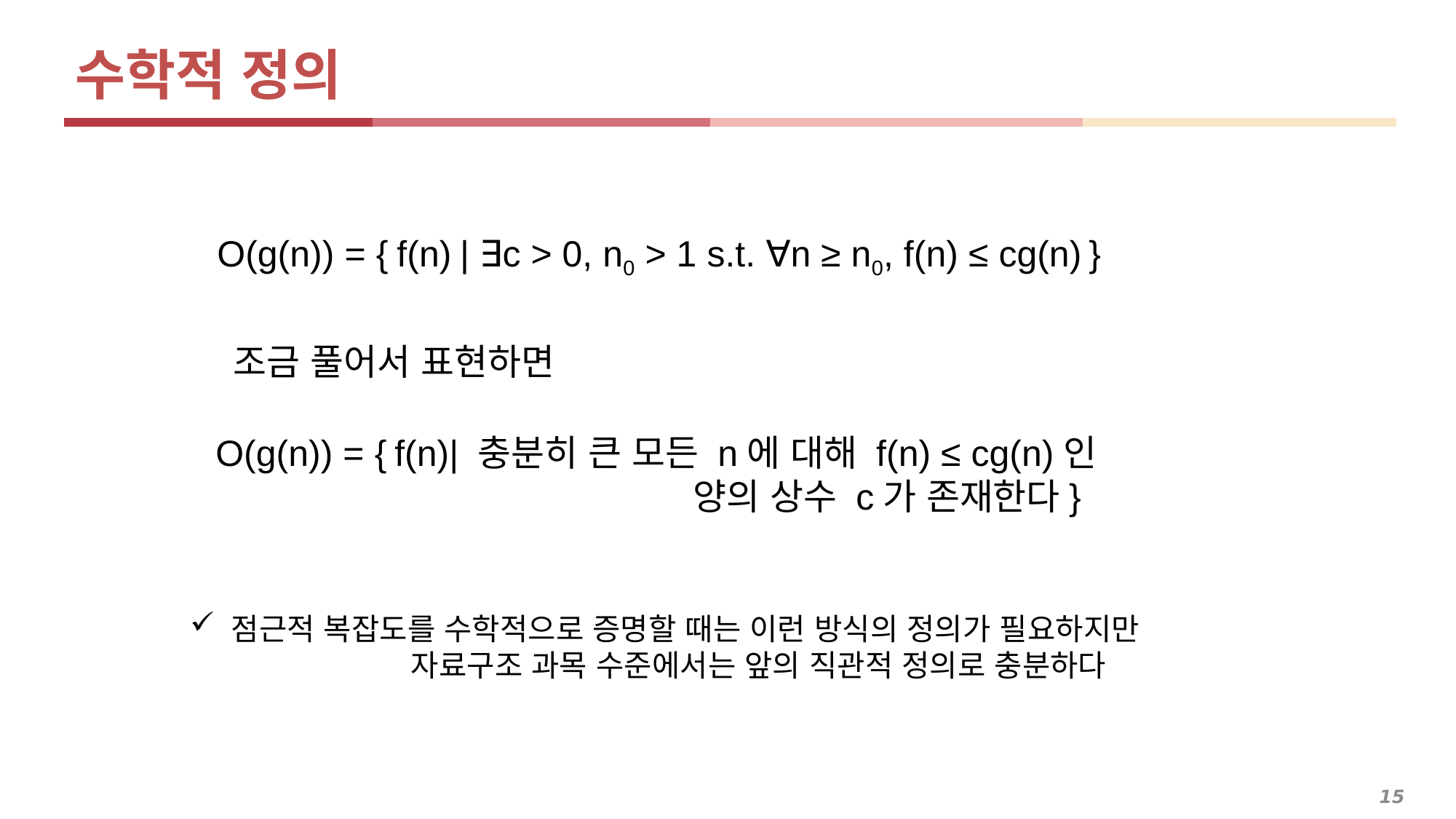

수학적 정의
O(g(n)) = { f(n) | ∃c > 0, n0 > 1 s.t. ∀n ≥ n0, f(n) ≤ cg(n) }
조금 풀어서 표현하면
O(g(n)) = { f(n)| 충분히 큰 모든 n에 대해 f(n) ≤ cg(n)인
                                              양의 상수 c가 존재한다}
점근적 복잡도를 수학적으로 증명할 때는 이런 방식의 정의가 필요하지만
                         자료구조 과목 수준에서는 앞의 직관적 정의로 충분하다